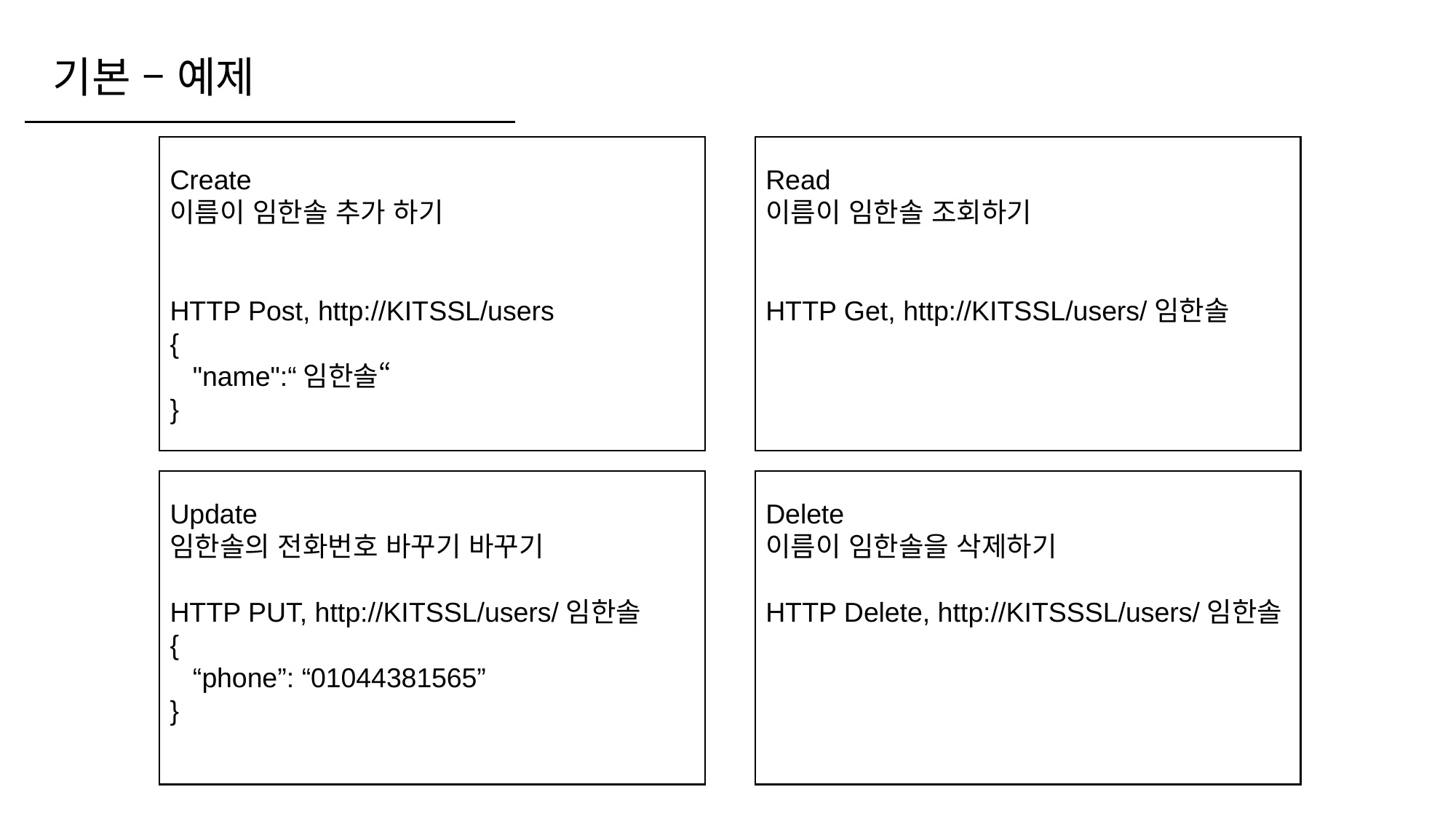

기본 – 예제
Create
이름이 임한솔 추가 하기

HTTP Post, http://KITSSL/users
{
   "name":“임한솔“
}
Read
이름이 임한솔 조회하기

HTTP Get, http://KITSSL/users/임한솔

Update
임한솔의 전화번호 바꾸기 바꾸기

HTTP PUT, http://KITSSL/users/임한솔
{
   “phone”: “01044381565”
}

Delete
이름이 임한솔을 삭제하기

HTTP Delete, http://KITSSSL/users/임한솔